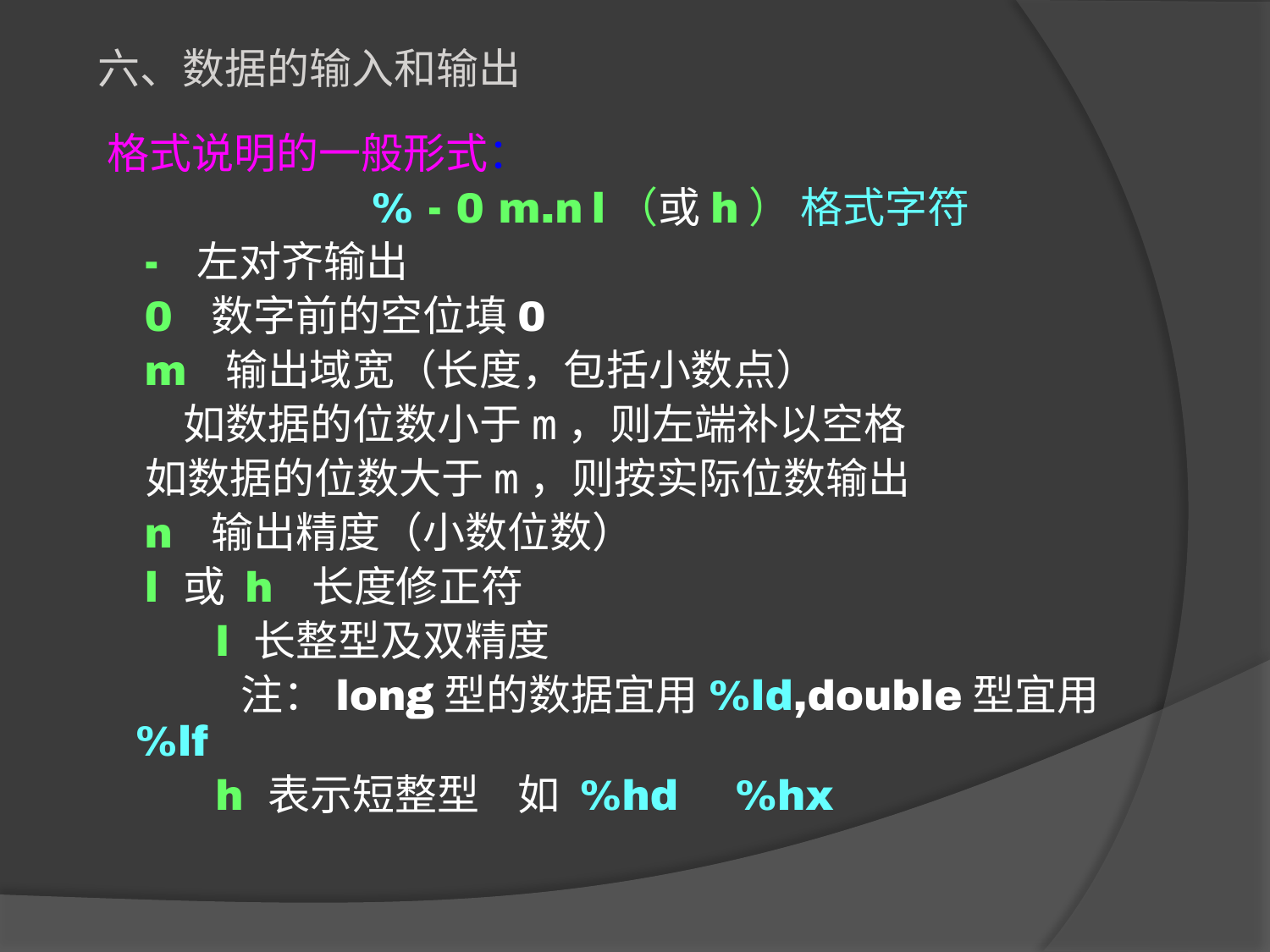

六、数据的输入和输出
 格式说明的一般形式：
                    % - 0 m.n l（或h） 格式字符
    -  左对齐输出
    0  数字前的空位填0
    m  输出域宽（长度，包括小数点）
         如数据的位数小于m，则左端补以空格
     如数据的位数大于m，则按实际位数输出
    n  输出精度（小数位数）
    l 或 h  长度修正符
         l 长整型及双精度
               注：long型的数据宜用%ld,double型宜用%lf
         h 表示短整型    如 %hd    %hx